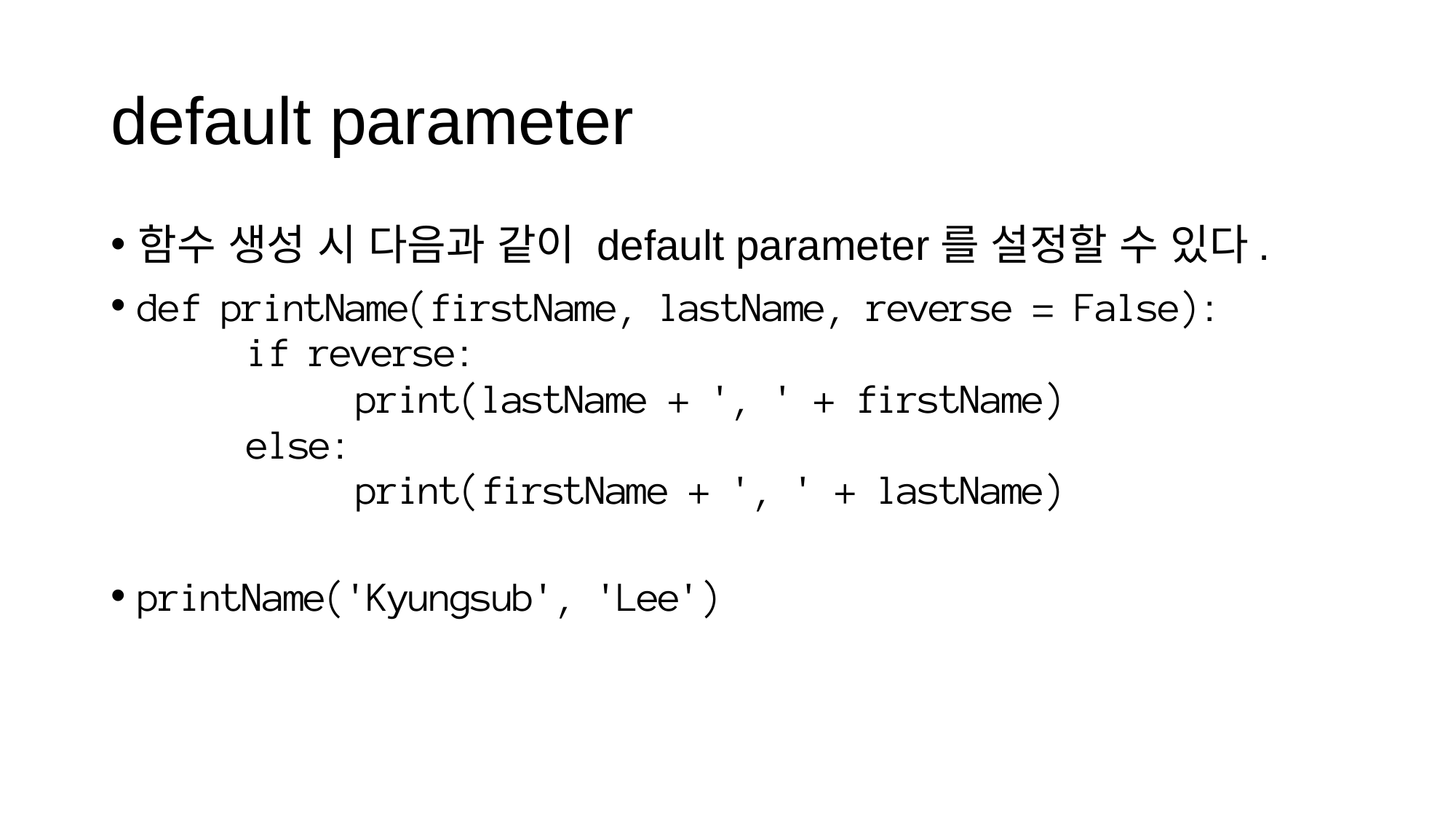

# default parameter
함수 생성 시 다음과 같이 default parameter를 설정할 수 있다.
def printName(firstName, lastName, reverse = False):
	if reverse:
		print(lastName + ', ' + firstName)
	else:
		print(firstName + ', ' + lastName)
printName('Kyungsub', 'Lee')